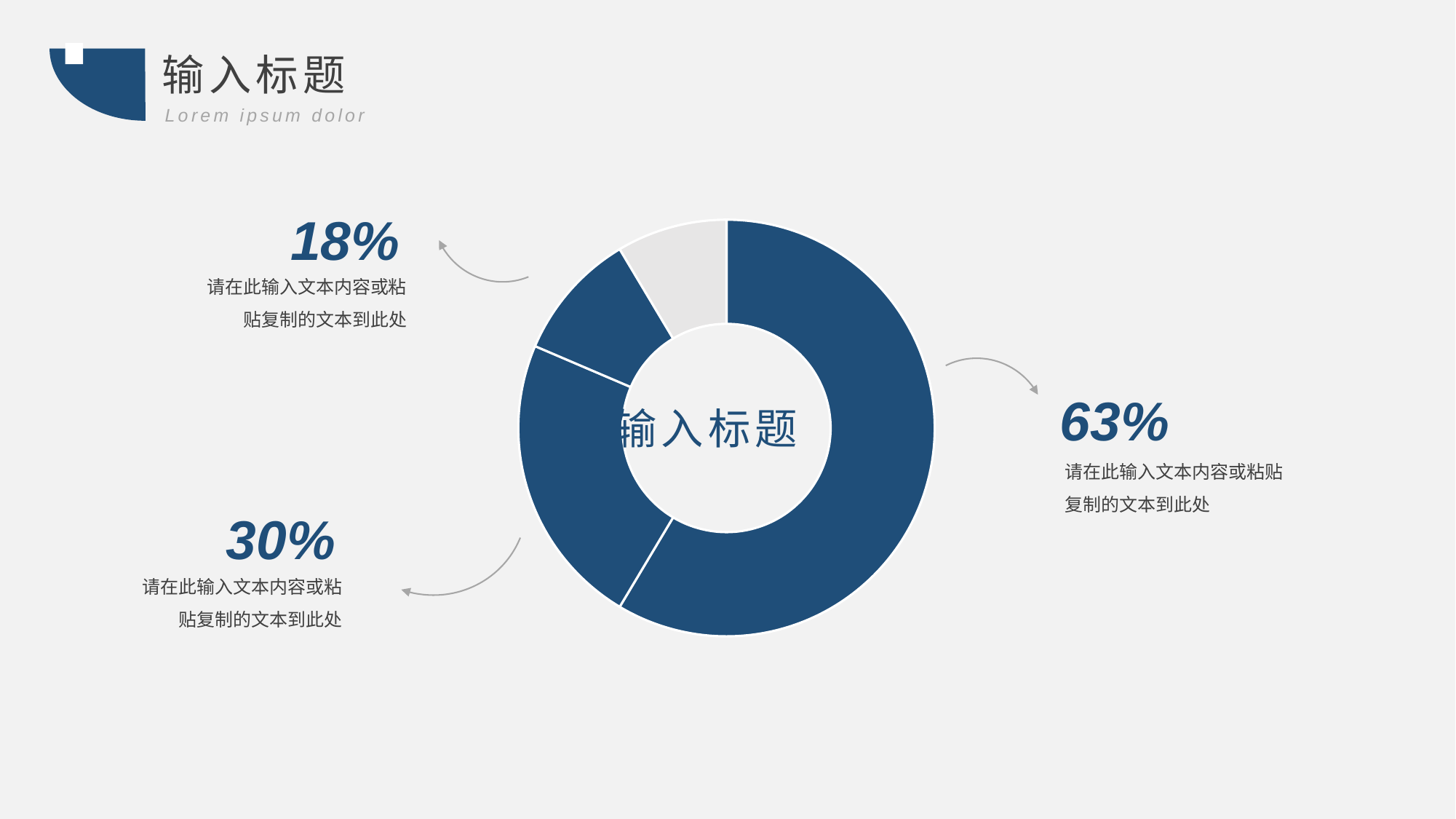

输入标题
Lorem ipsum dolor

### Chart

| Category | 销售额 |
|---|---|
| 第一季度 | 8.2 |
| 第二季度 | 3.2 |
| 第三季度 | 1.4 |
| 第四季度 | 1.2 |
18%
请在此输入文本内容或粘贴复制的文本到此处

63%
请在此输入文本内容或粘贴复制的文本到此处
输入标题

30%
请在此输入文本内容或粘贴复制的文本到此处